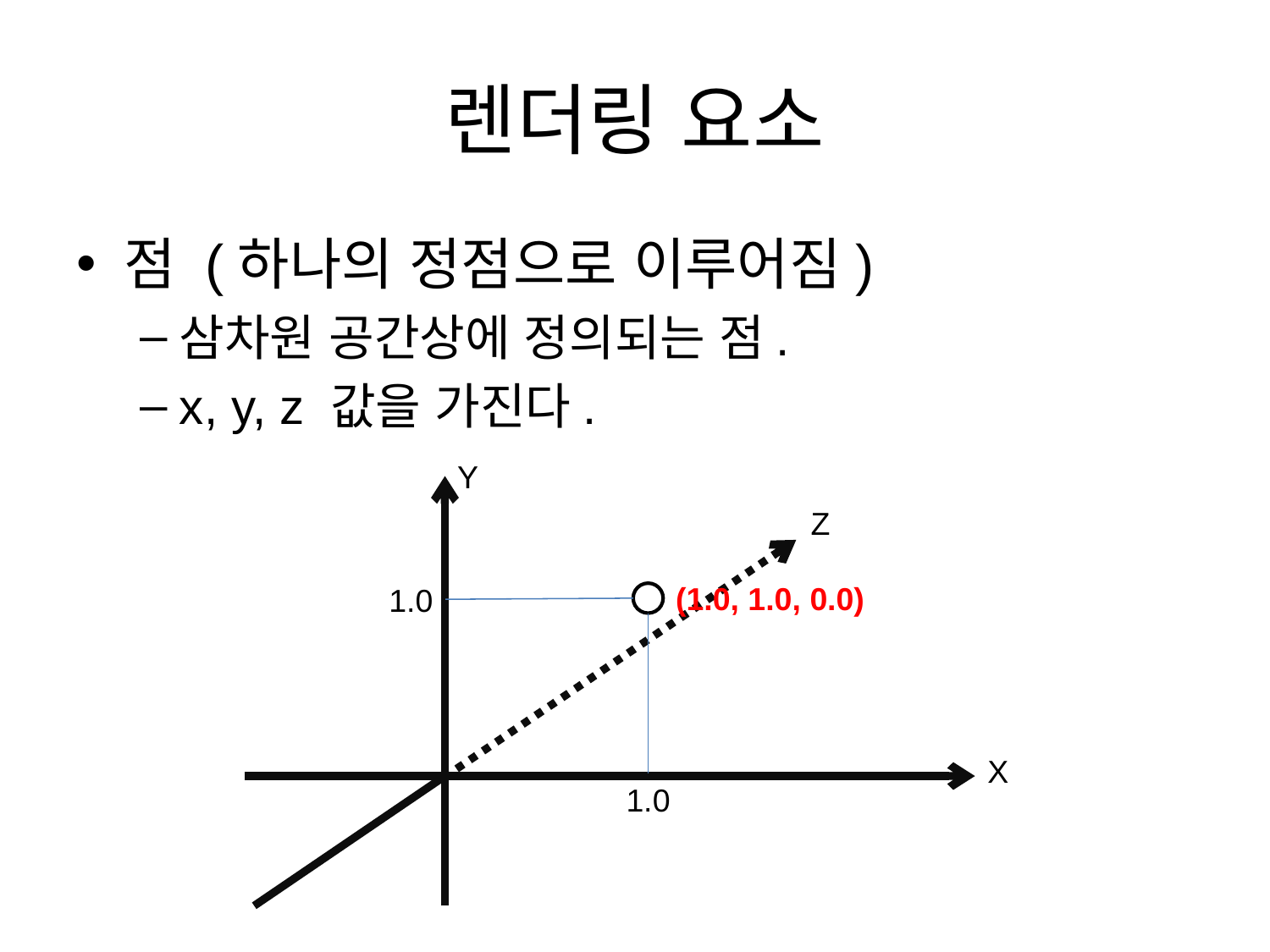

# 렌더링 요소
점 (하나의 정점으로 이루어짐)
삼차원 공간상에 정의되는 점.
x, y, z 값을 가진다.
Y
Z
(1.0, 1.0, 0.0)

1.0
X
1.0